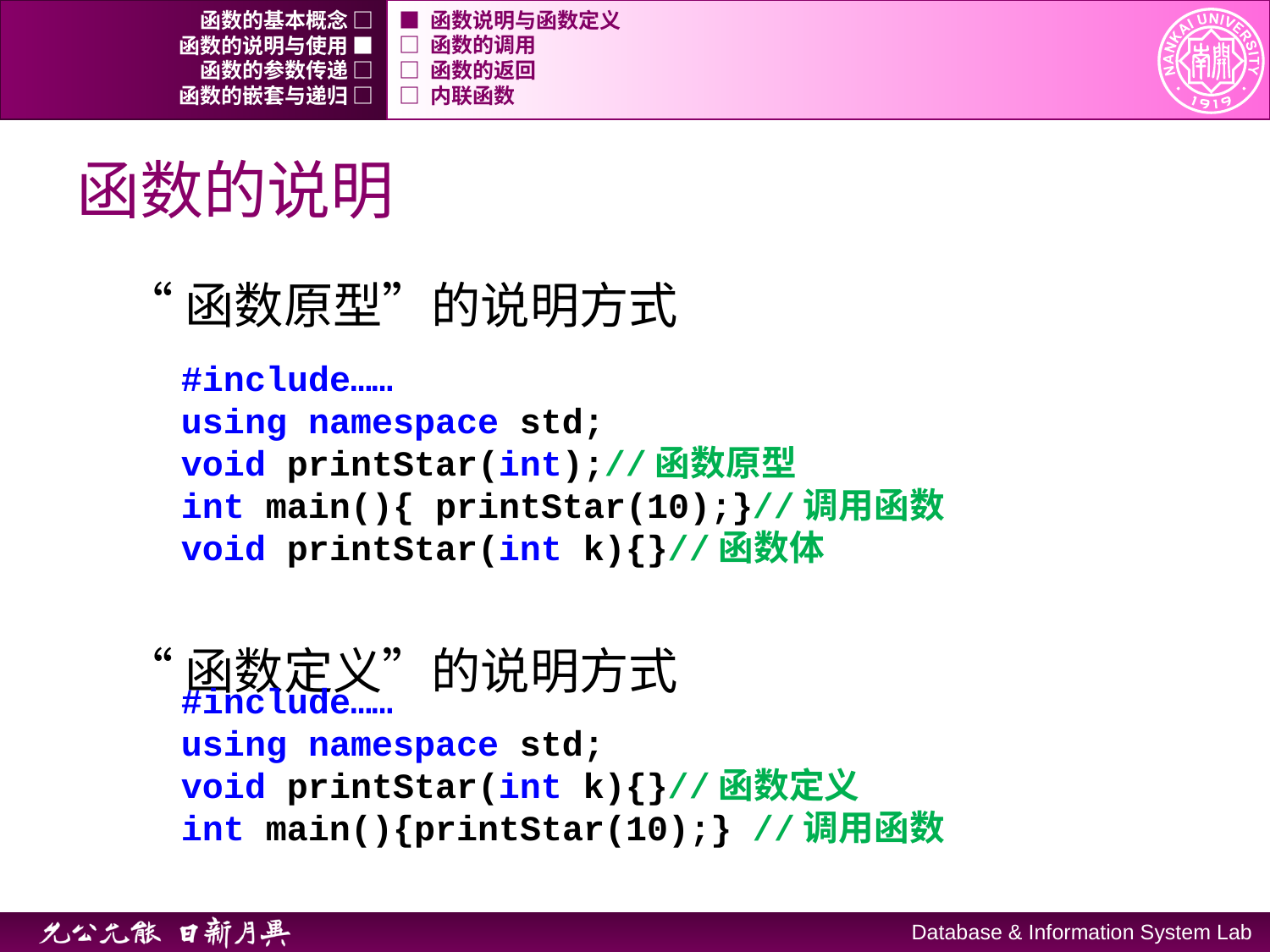

函数的基本概念 □
■ 函数说明与函数定义
函数的说明与使用 ■
□ 函数的调用
函数的参数传递 □
□ 函数的返回
函数的嵌套与递归 □
□ 内联函数
# 函数的说明
“函数原型”的说明方式

“函数定义”的说明方式
#include……
using namespace std;
void printStar(int);//函数原型
int main(){ printStar(10);}//调用函数
void printStar(int k){}//函数体
#include……
using namespace std;
void printStar(int k){}//函数定义
int main(){printStar(10);} //调用函数